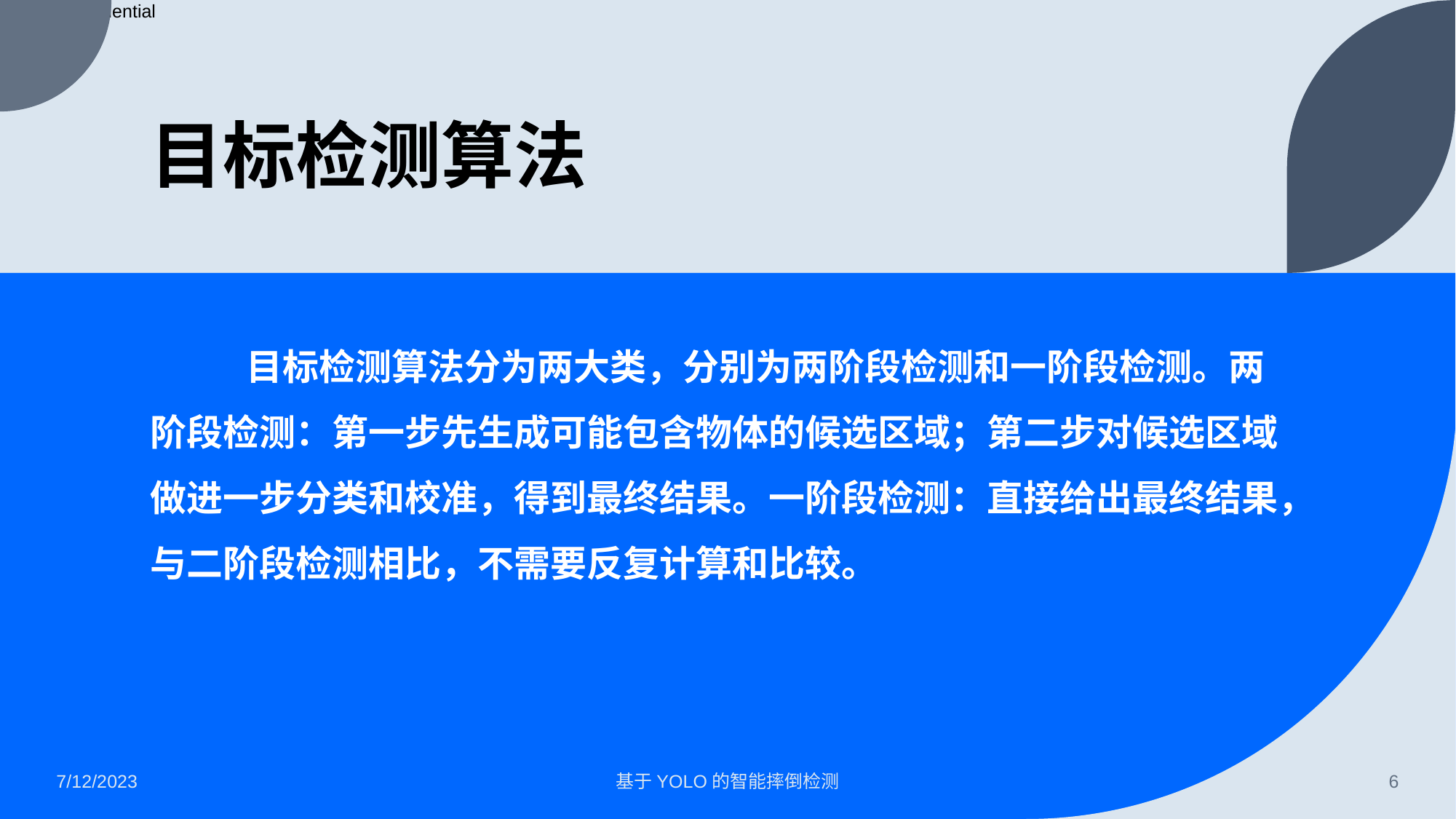

# 目标检测算法
    目标检测算法分为两大类，分别为两阶段检测和一阶段检测。两阶段检测：第一步先生成可能包含物体的候选区域；第二步对候选区域做进一步分类和校准，得到最终结果。一阶段检测：直接给出最终结果，与二阶段检测相比，不需要反复计算和比较。
7/12/2023
基于YOLO的智能摔倒检测
6